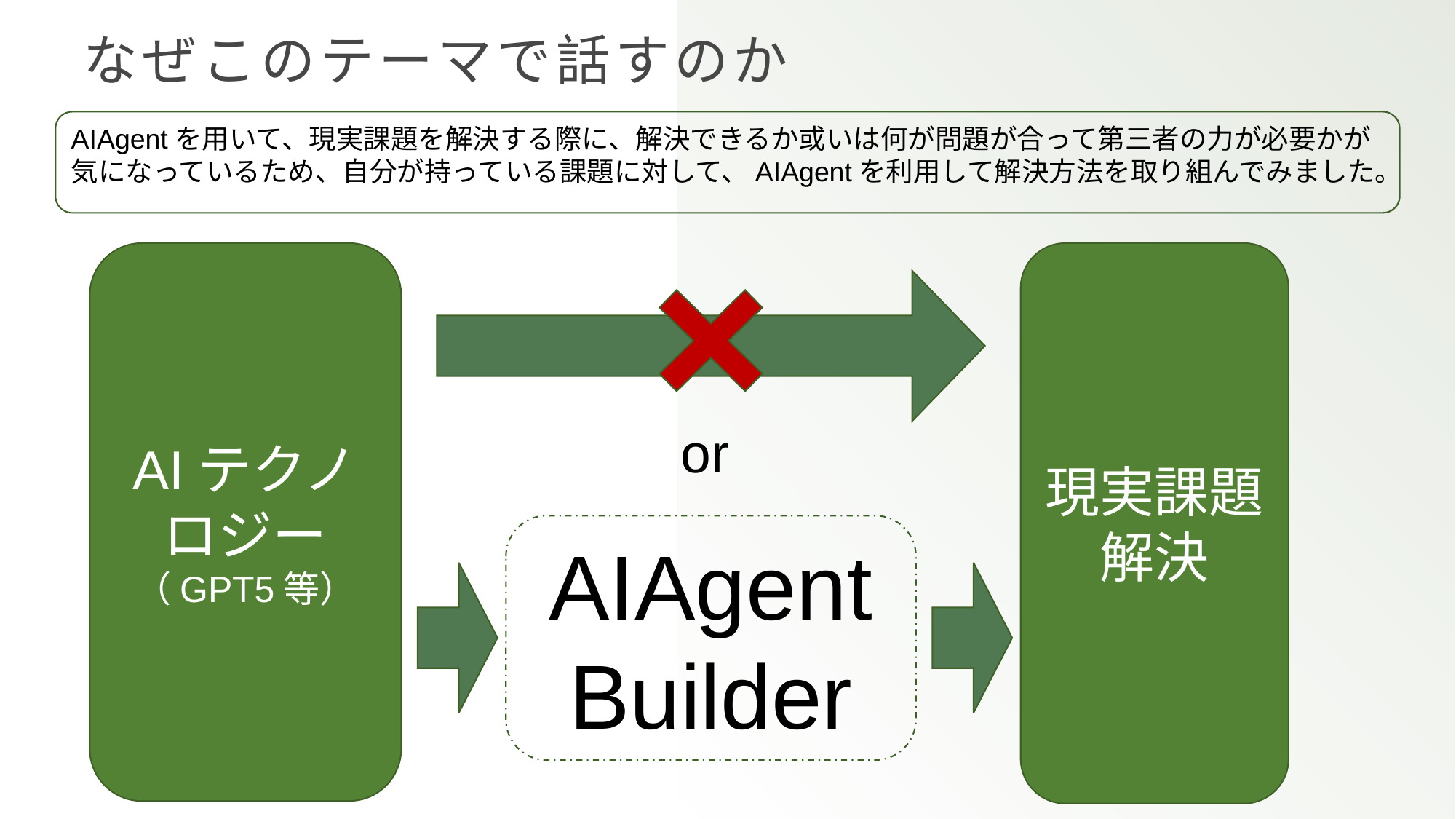

なぜこのテーマで話すのか
AIAgentを用いて、現実課題を解決する際に、解決できるか或いは何が問題が合って第三者の力が必要かが気になっているため、自分が持っている課題に対して、AIAgentを利用して解決方法を取り組んでみました。
AIテクノロジー
（GPT5等）
現実課題解決

or
AIAgent Builder